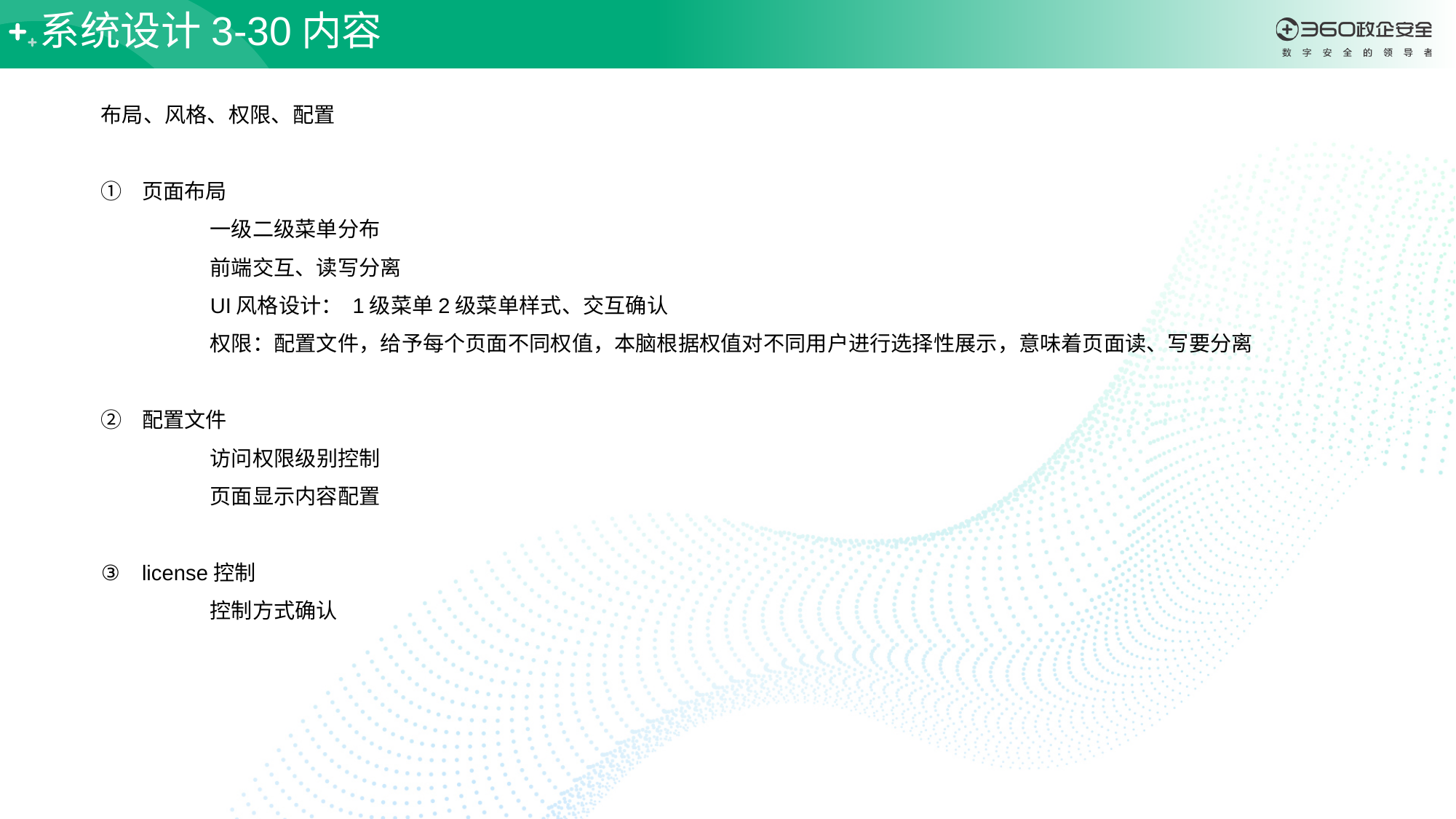

系统设计3-30内容
布局、风格、权限、配置

页面布局
一级二级菜单分布
前端交互、读写分离
UI风格设计： 1级菜单2级菜单样式、交互确认
权限：配置文件，给予每个页面不同权值，本脑根据权值对不同用户进行选择性展示，意味着页面读、写要分离

配置文件
	访问权限级别控制
页面显示内容配置

license控制
控制方式确认